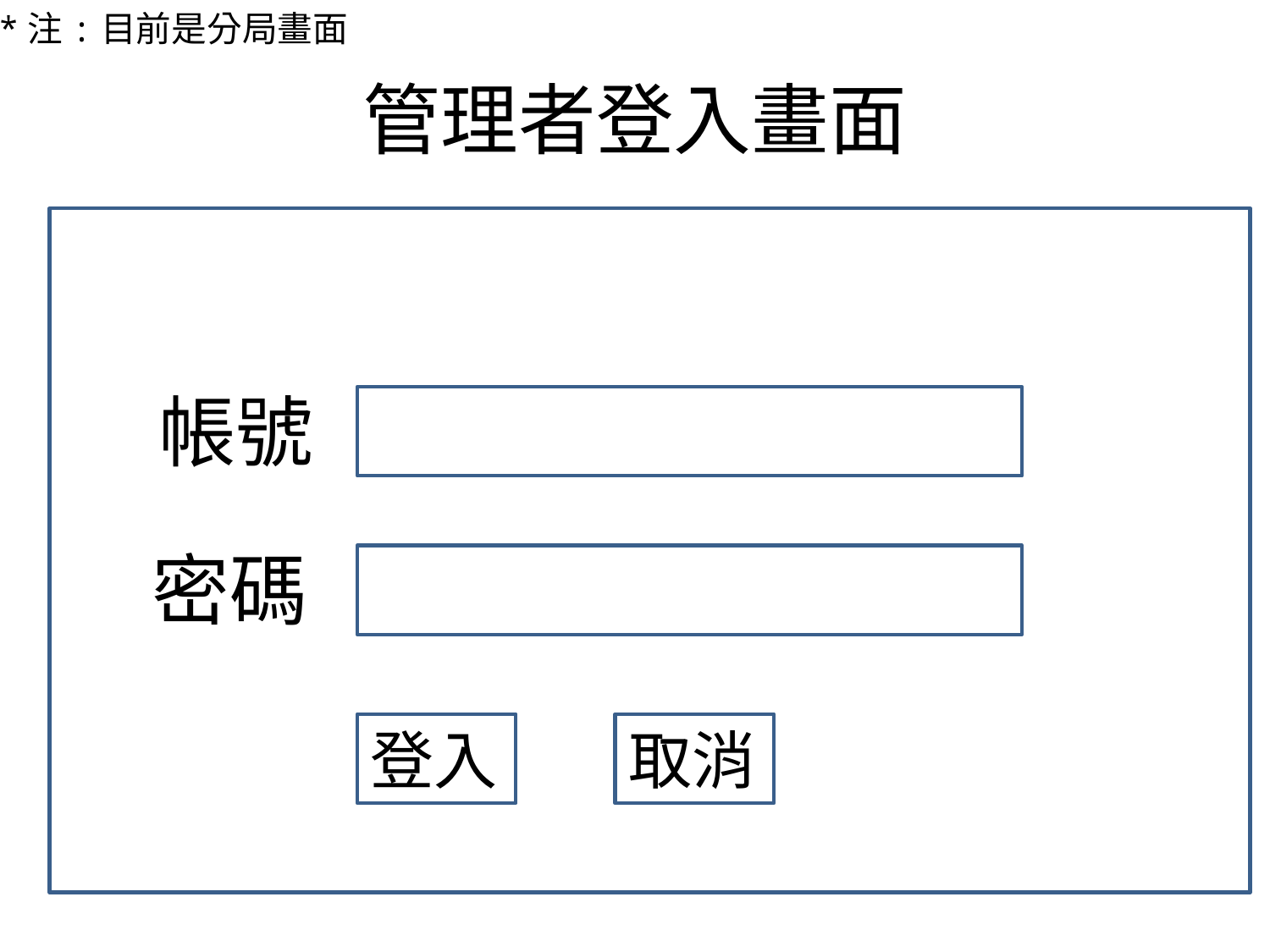

*注:目前是分局畫面
# 管理者登入畫面

帳號

密碼

登入

取消